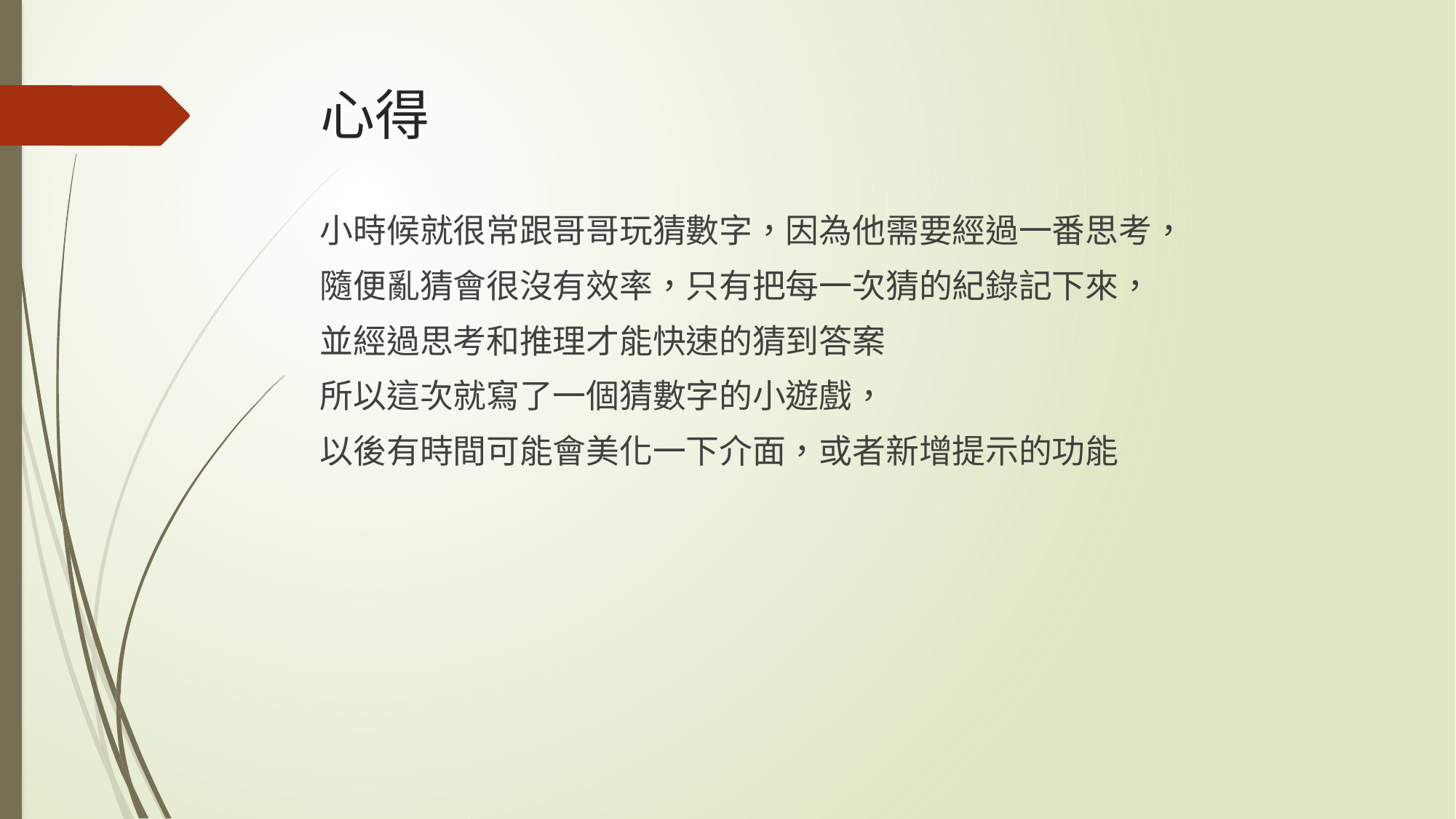

# 心得
小時候就很常跟哥哥玩猜數字，因為他需要經過一番思考，
隨便亂猜會很沒有效率，只有把每一次猜的紀錄記下來，
並經過思考和推理才能快速的猜到答案
所以這次就寫了一個猜數字的小遊戲，
以後有時間可能會美化一下介面，或者新增提示的功能